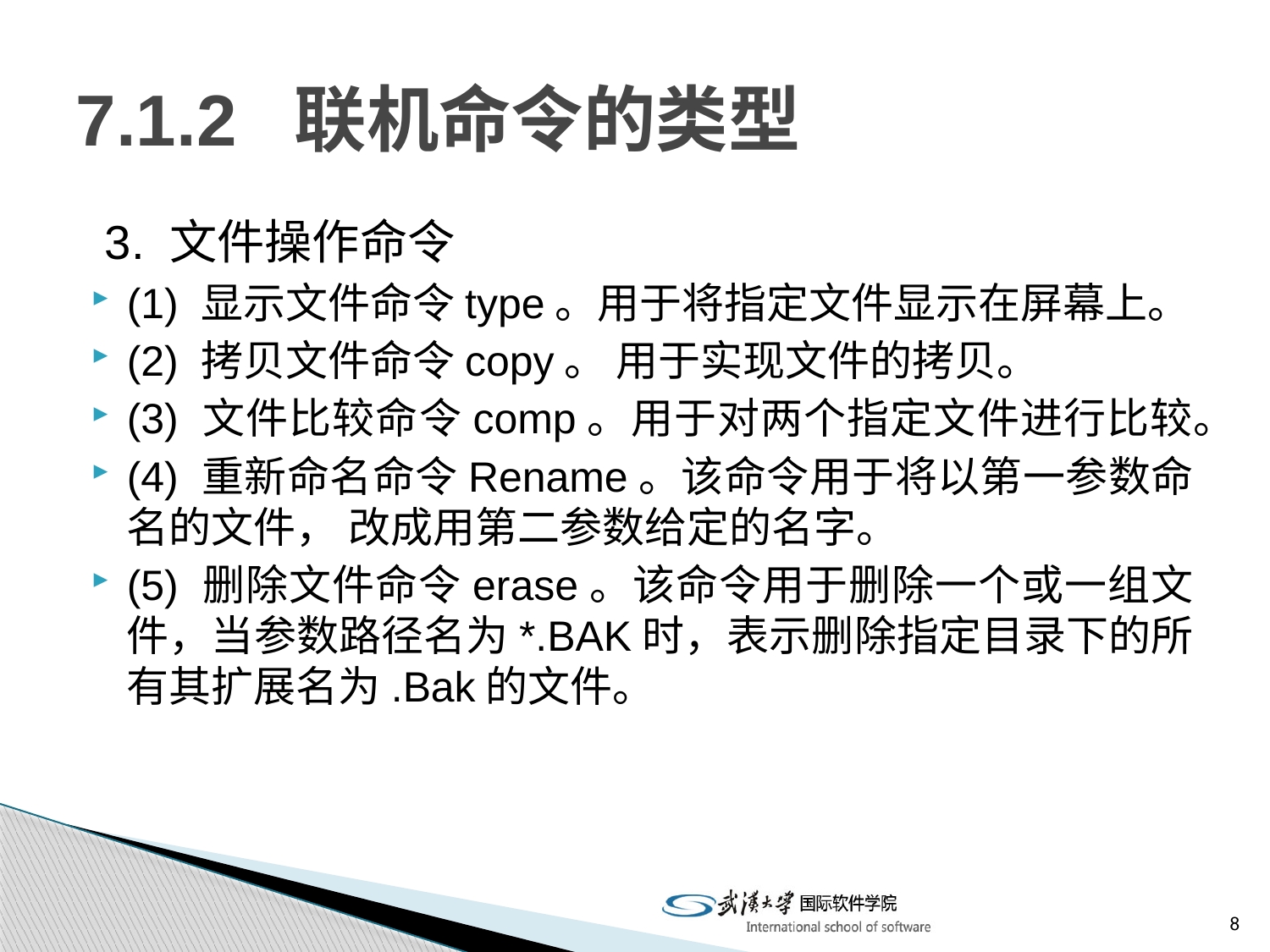

# 7.1.2  联机命令的类型
 3. 文件操作命令
(1) 显示文件命令type。用于将指定文件显示在屏幕上。
(2) 拷贝文件命令copy。 用于实现文件的拷贝。
(3) 文件比较命令comp。用于对两个指定文件进行比较。
(4) 重新命名命令Rename。该命令用于将以第一参数命名的文件， 改成用第二参数给定的名字。
(5) 删除文件命令erase。该命令用于删除一个或一组文件，当参数路径名为*.BAK时，表示删除指定目录下的所有其扩展名为.Bak的文件。
8